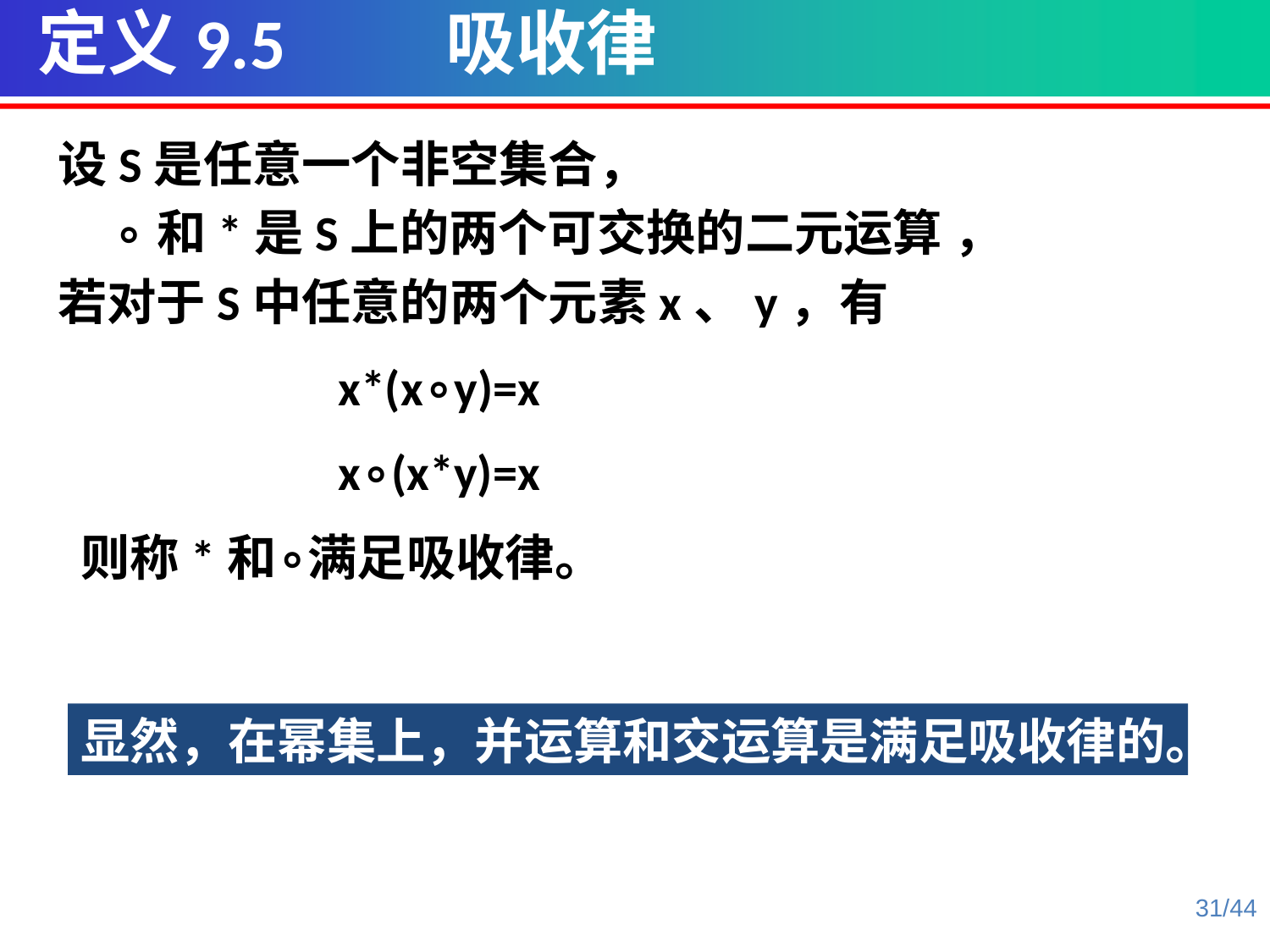

定义9.5         吸收律
设S是任意一个非空集合，
     ∘和*是S上的两个可交换的二元运算 ，
若对于S中任意的两个元素x、y，有
                         x*(x∘y)=x
                         x∘(x*y)=x
 则称*和∘满足吸收律。
显然，在幂集上，并运算和交运算是满足吸收律的。
31/44